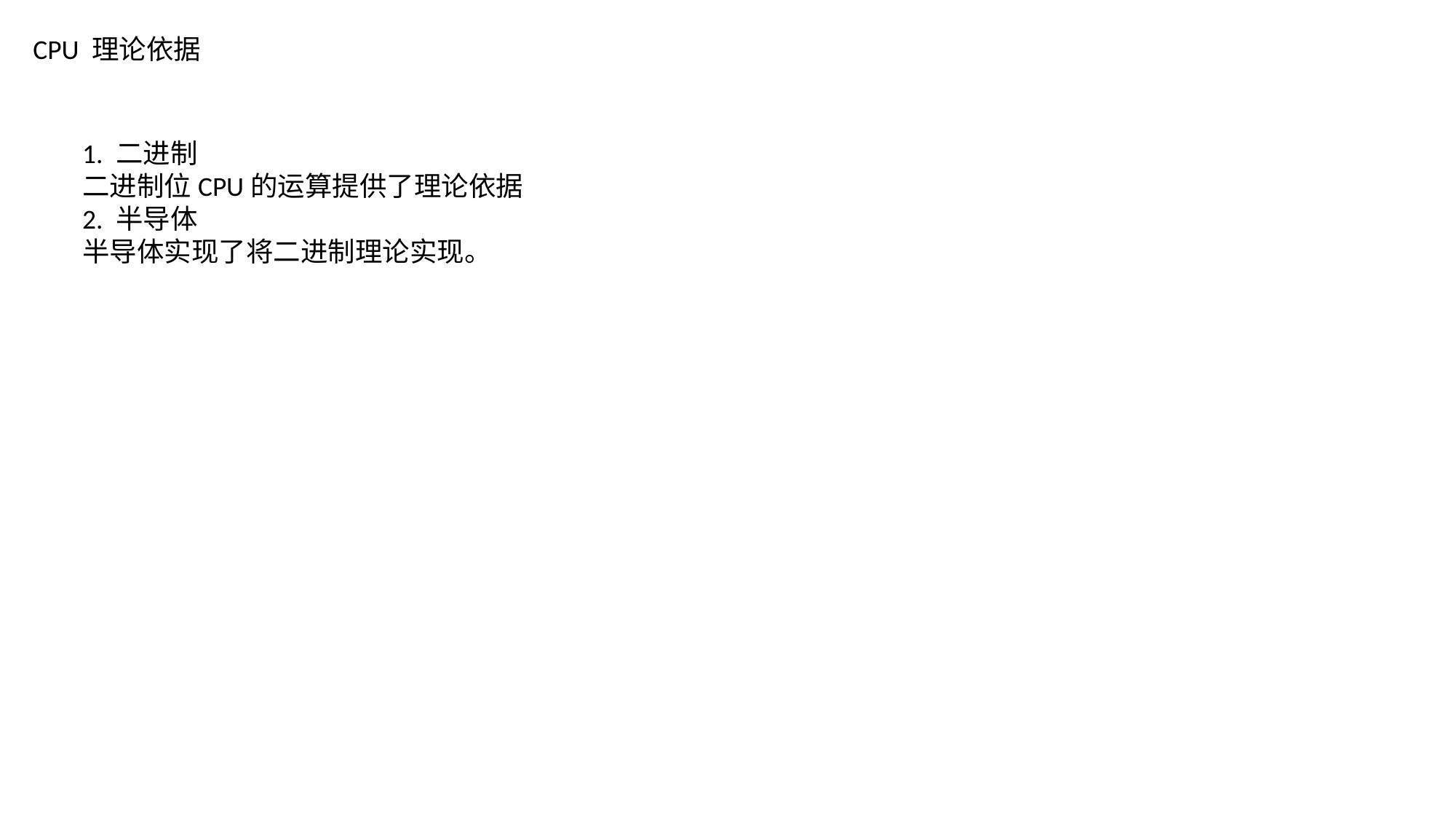

CPU 理论依据

1. 二进制
二进制位CPU的运算提供了理论依据
2. 半导体
半导体实现了将二进制理论实现。